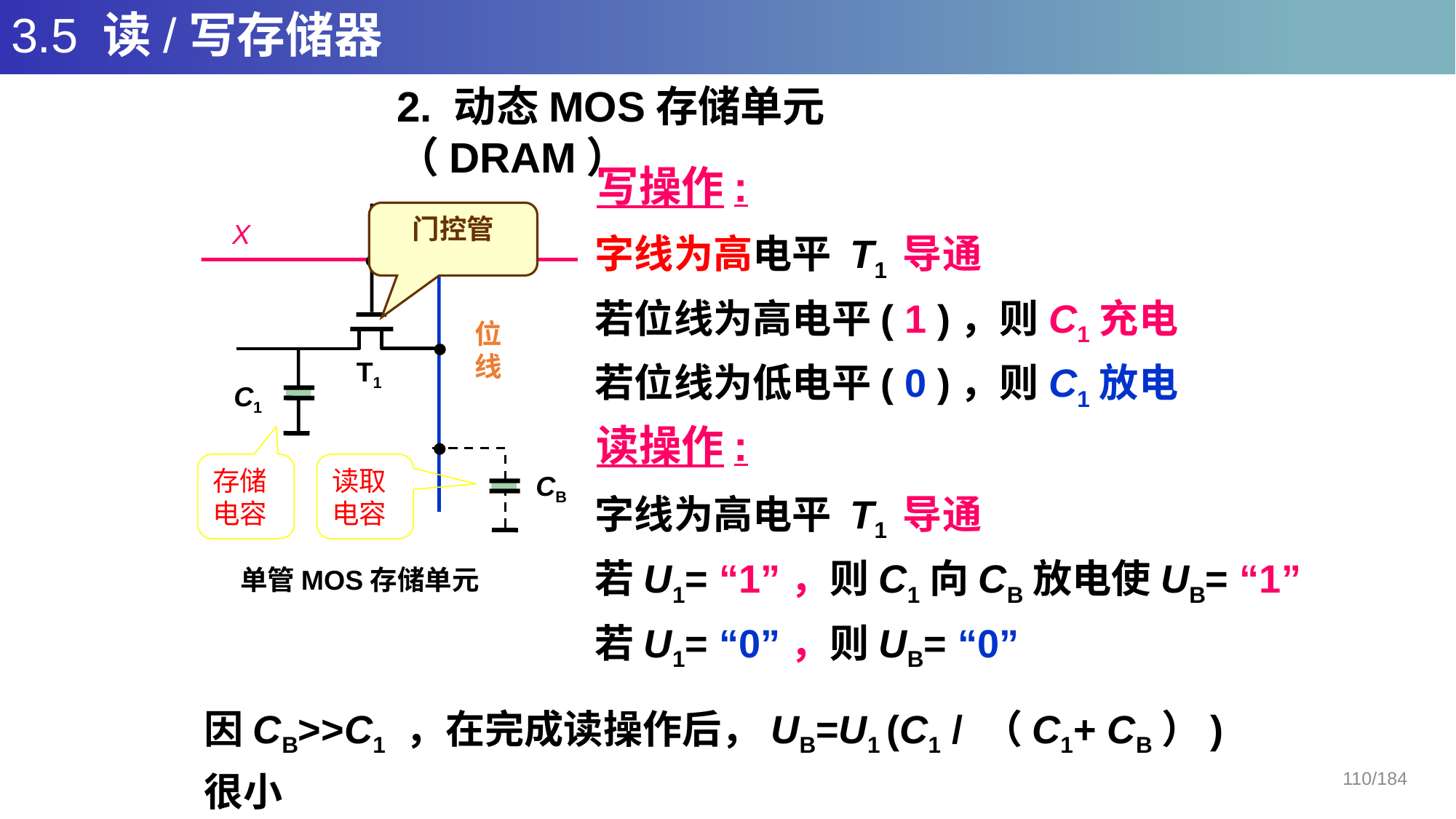

# 3.5 读/写存储器
2. 动态MOS存储单元（DRAM）
写操作:
门控管

字线
X

位
线

T1
C1

CB

字线为高电平 T1 导通
若位线为高电平( 1 )，则C1充电
若位线为低电平( 0 )，则C1放电
读操作:
存储
电容
读取电容
字线为高电平 T1 导通
若U1= “1”，则C1向CB放电使UB= “1”
若U1= “0”，则UB= “0”
单管MOS存储单元
因CB>>C1 ，在完成读操作后，UB=U1 (C1 / （C1+ CB）)很小
需要高灵敏度读出器，每次读出后需进行“刷新”。
110/184